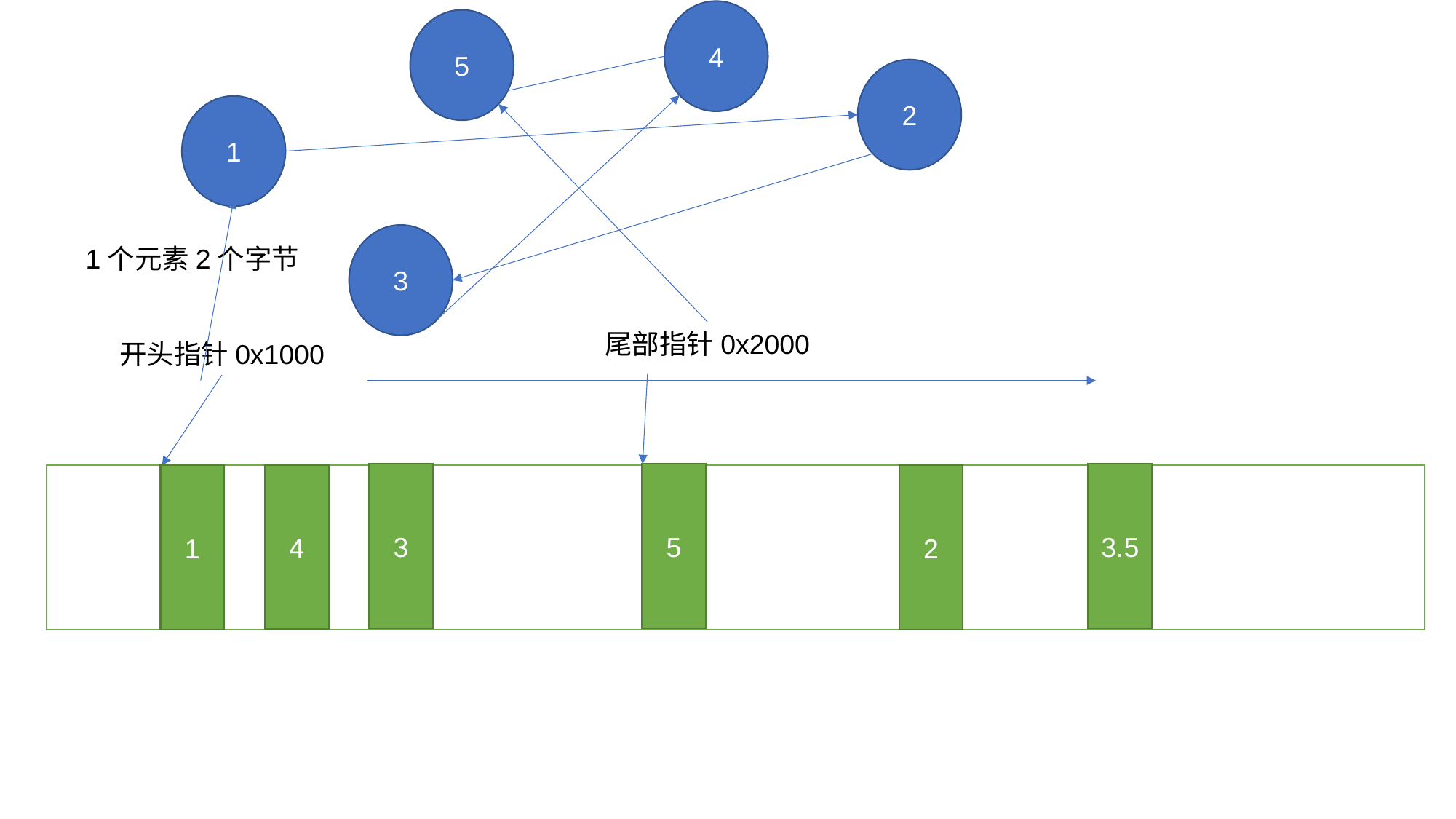

4
5
2
1
3
1个元素2个字节
尾部指针0x2000
开头指针0x1000
3
5
3.5
4
2

1